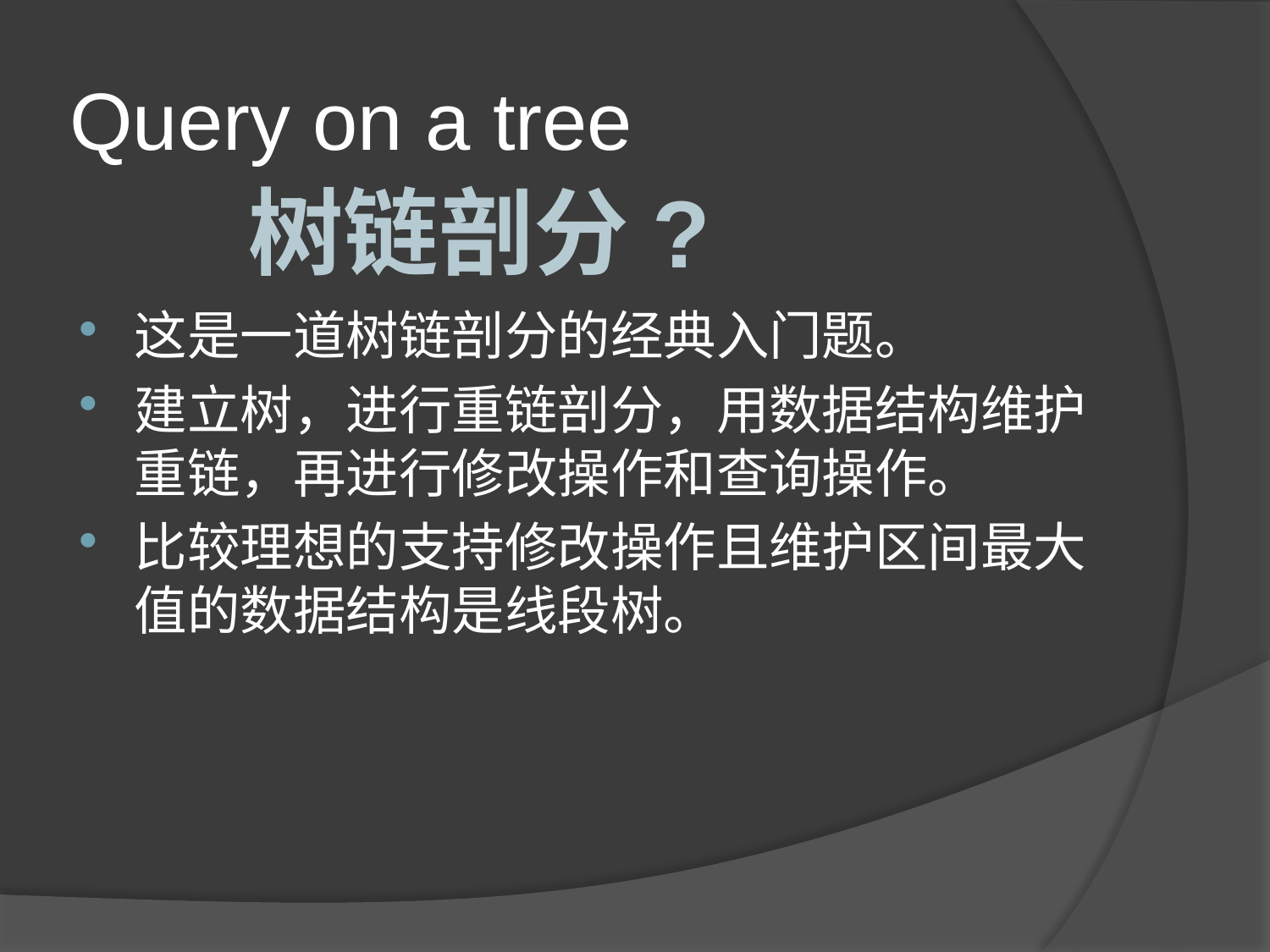

# Query on a tree
树链剖分?

这是一道树链剖分的经典入门题。
建立树，进行重链剖分，用数据结构维护重链，再进行修改操作和查询操作。
比较理想的支持修改操作且维护区间最大值的数据结构是线段树。